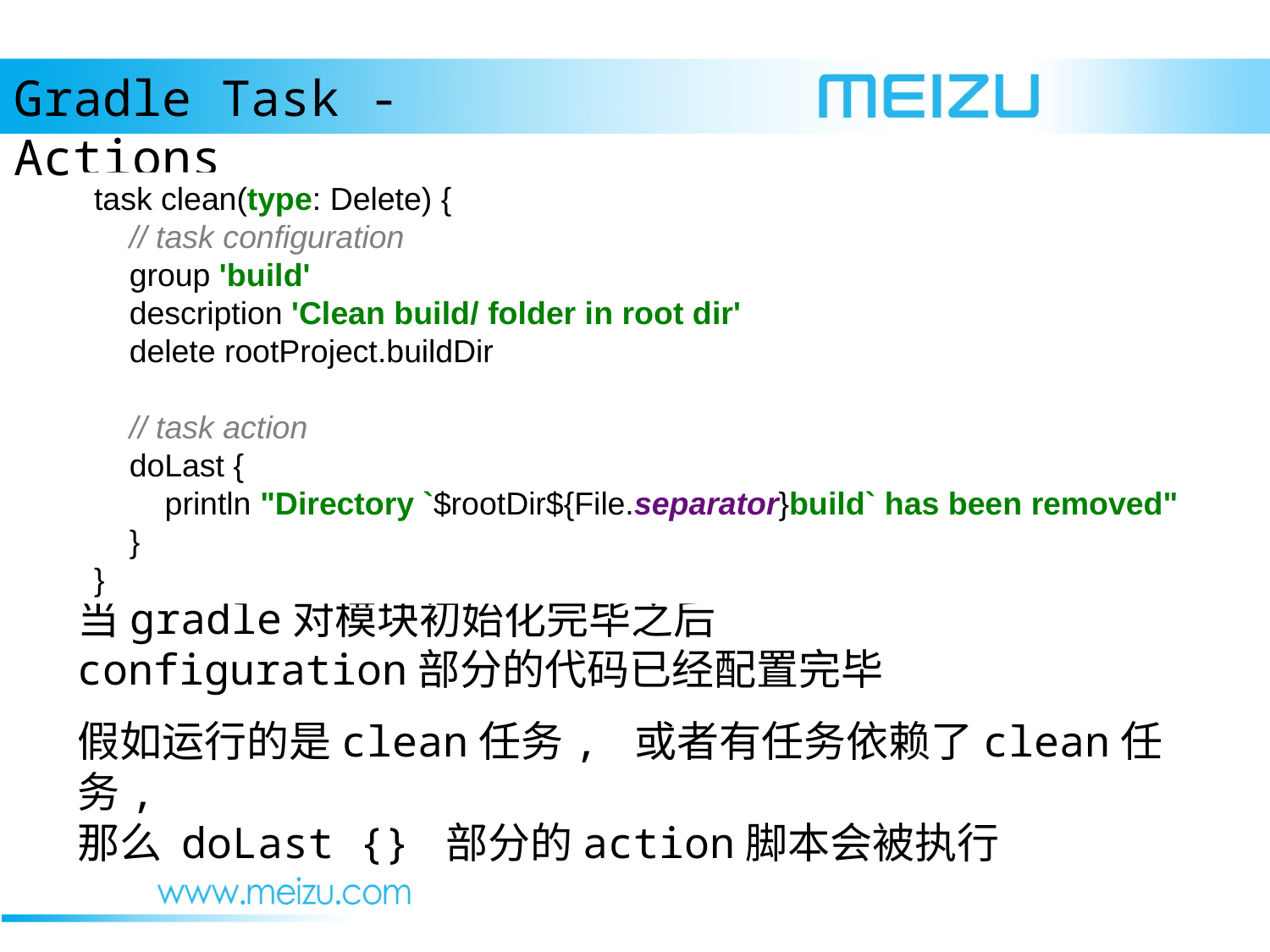

Gradle Task - Actions
task clean(type: Delete) {
    // task configuration
    group 'build'
    description 'Clean build/ folder in root dir'
    delete rootProject.buildDir
    // task action
    doLast {
        println "Directory `$rootDir${File.separator}build` has been removed"
    }
}
当gradle对模块初始化完毕之后
configuration部分的代码已经配置完毕
假如运行的是clean任务, 或者有任务依赖了clean任务,
那么 doLast {} 部分的action脚本会被执行